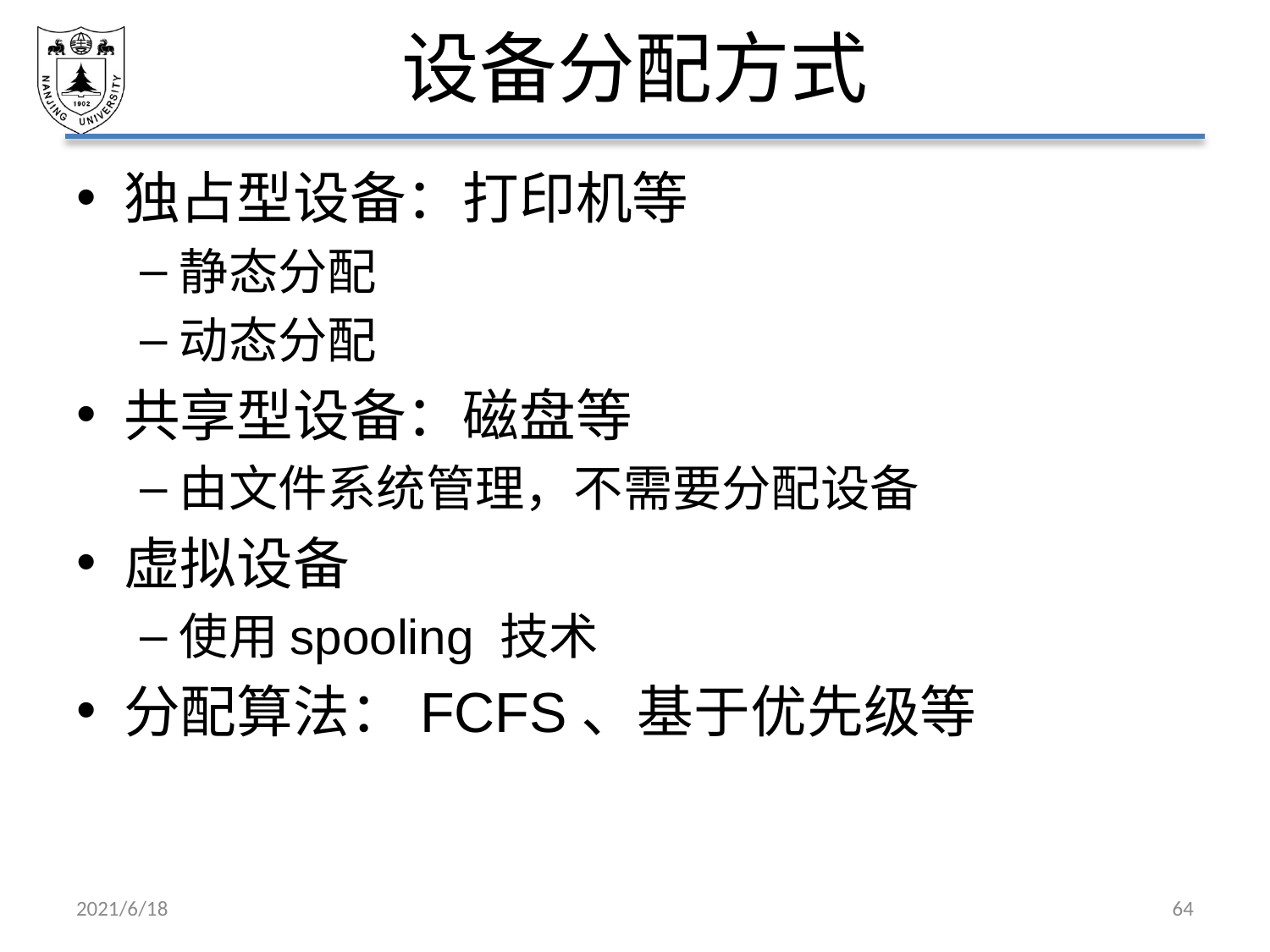

# 设备分配方式
独占型设备：打印机等
静态分配
动态分配
共享型设备：磁盘等
由文件系统管理，不需要分配设备
虚拟设备
使用spooling 技术
分配算法：FCFS、基于优先级等

2021/6/18
64